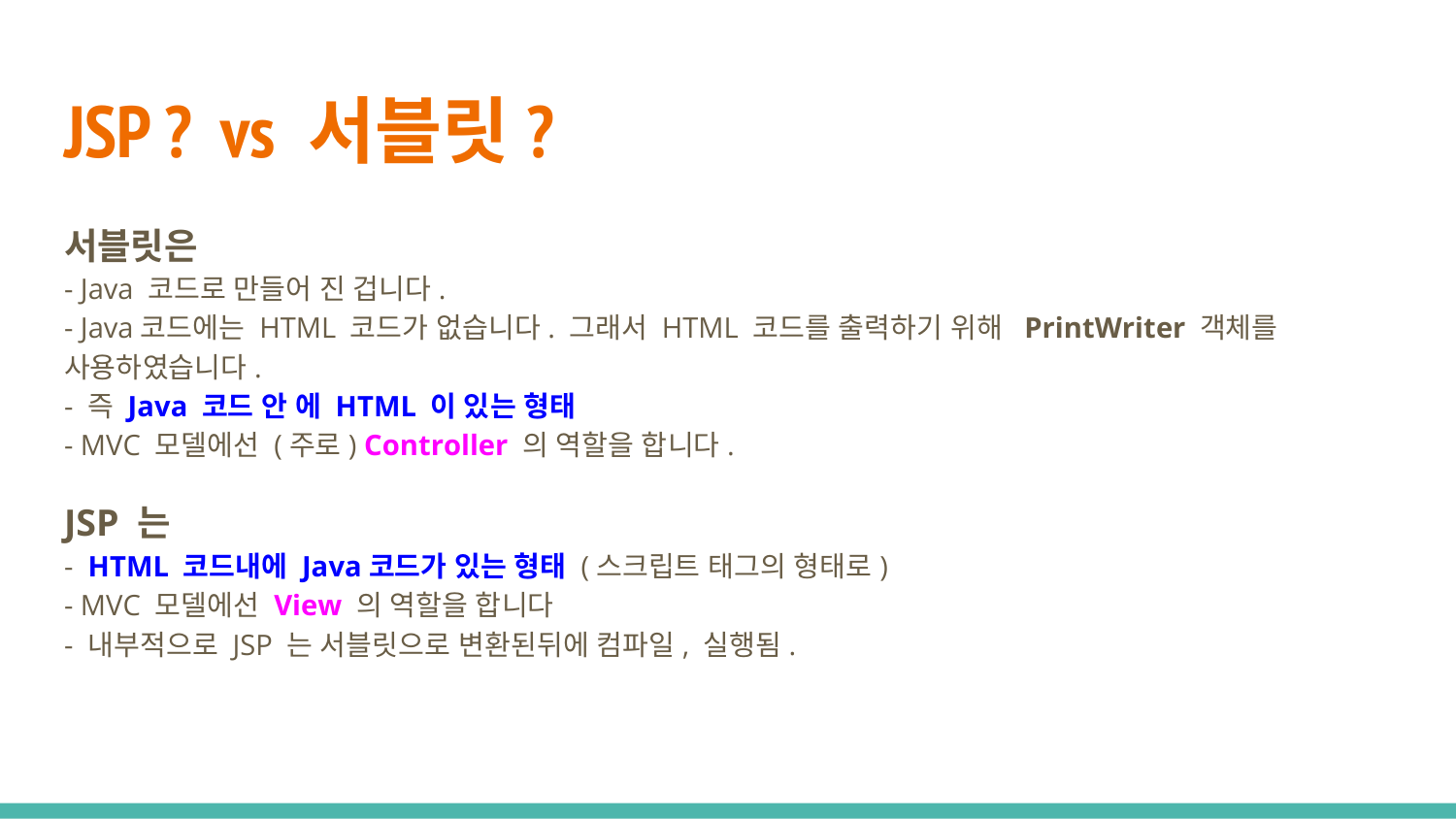

# JSP ?  vs 서블릿?
서블릿은
- Java 코드로 만들어 진 겁니다.
- Java코드에는 HTML 코드가 없습니다. 그래서 HTML 코드를 출력하기 위해  PrintWriter 객체를 사용하였습니다.
- 즉 Java 코드 안 에 HTML 이 있는 형태
- MVC 모델에선 (주로) Controller 의 역할을 합니다.
JSP 는
-  HTML 코드내에 Java코드가 있는 형태 (스크립트 태그의 형태로)
- MVC 모델에선 View 의 역할을 합니다
- 내부적으로 JSP 는 서블릿으로 변환된뒤에 컴파일, 실행됨.